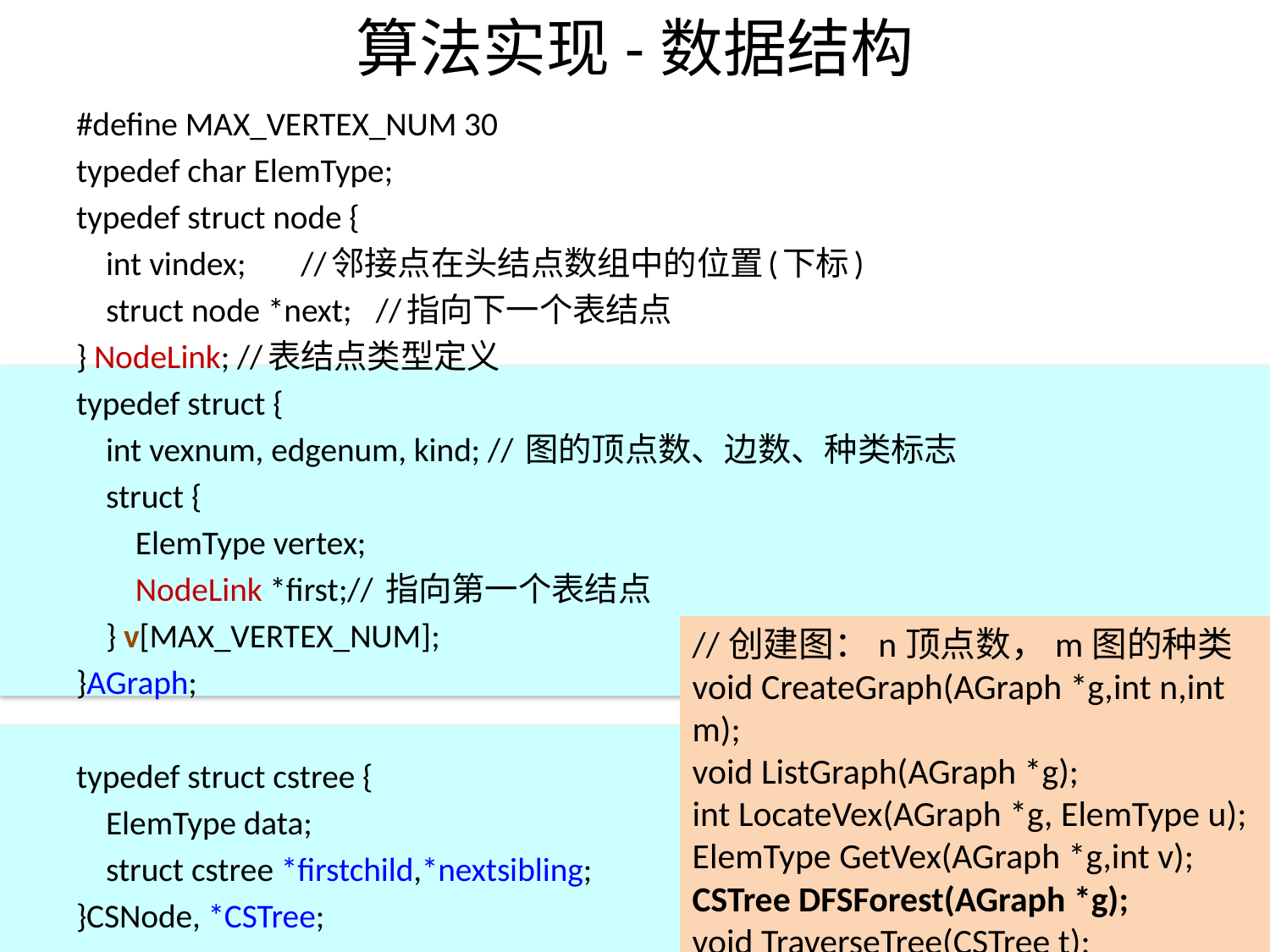

# 算法实现-数据结构
#define MAX_VERTEX_NUM 30
typedef char ElemType;
typedef struct node {
    int vindex; 		//邻接点在头结点数组中的位置(下标)
    struct node *next;	//指向下一个表结点
} NodeLink; //表结点类型定义
typedef struct {
    int vexnum, edgenum, kind; // 图的顶点数、边数、种类标志
    struct {
        ElemType vertex;
        NodeLink *first;// 指向第一个表结点
    } v[MAX_VERTEX_NUM];
}AGraph;

typedef struct cstree {
    ElemType data;
    struct cstree *firstchild,*nextsibling;
}CSNode, *CSTree;

//创建图：n顶点数，m图的种类
void CreateGraph(AGraph *g,int n,int m);
void ListGraph(AGraph *g);
int LocateVex(AGraph *g, ElemType u);
ElemType GetVex(AGraph *g,int v);
CSTree DFSForest(AGraph *g);
void TraverseTree(CSTree t);

10